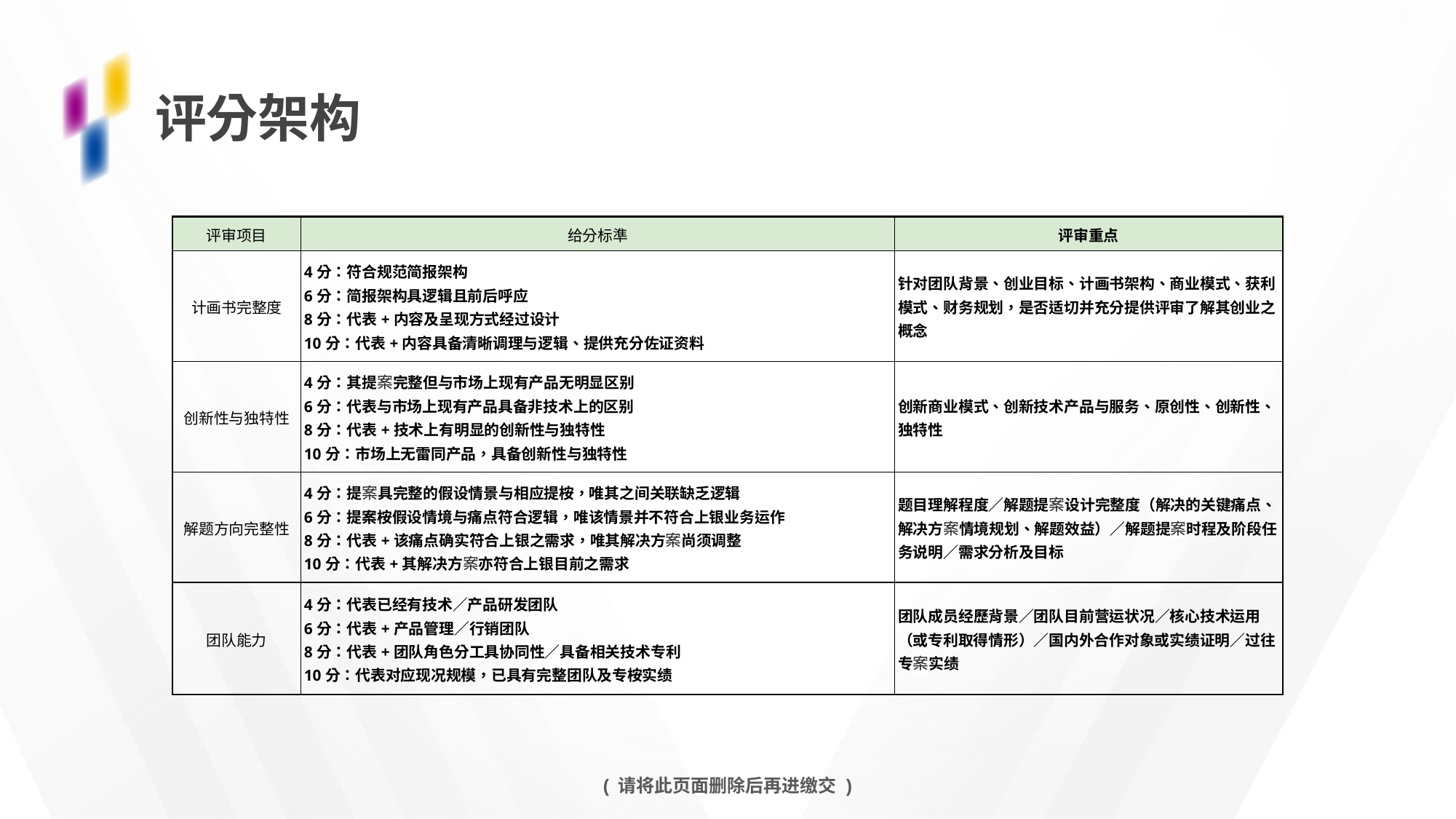

# 评分架构
| 评审项目 | 给分标準 | 评审重点 |
| --- | --- | --- |
| 计画书完整度 | 4分：符合规范简报架构 6分：简报架构具逻辑且前后呼应 8分：代表+内容及呈现方式经过设计 10分：代表+内容具备清晰调理与逻辑、提供充分佐证资料 | 针对团队背景、创业目标、计画书架构、商业模式、获利模式、财务规划，是否适切并充分提供评审了解其创业之概念 |
| 创新性与独特性 | 4分：其提案完整但与市场上现有产品无明显区别 6分：代表与市场上现有产品具备非技术上的区别 8分：代表+技术上有明显的创新性与独特性 10分：市场上无雷同产品，具备创新性与独特性 | 创新商业模式、创新技术产品与服务、原创性、创新性、独特性 |
| 解题方向完整性 | 4分：提案具完整的假设情景与相应提桉，唯其之间关联缺乏逻辑 6分：提案桉假设情境与痛点符合逻辑，唯该情景并不符合上银业务运作 8分：代表+该痛点确实符合上银之需求，唯其解决方案尚须调整 10分：代表+其解决方案亦符合上银目前之需求 | 题目理解程度／解题提案设计完整度（解决的关键痛点、解决方案情境规划、解题效益）／解题提案时程及阶段任务说明／需求分析及目标 |
| 团队能力 | 4分：代表已经有技术／产品研发团队 6分：代表+产品管理／行销团队 8分：代表+团队角色分工具协同性／具备相关技术专利 10分：代表对应现况规模，已具有完整团队及专桉实绩 | 团队成员经歷背景／团队目前营运状况／核心技术运用（或专利取得情形）／国内外合作对象或实绩证明／过往专案实绩 |
( 请将此页面删除后再进缴交 )

							上海銀行
							上海商業銀行
							上海商業儲蓄銀行